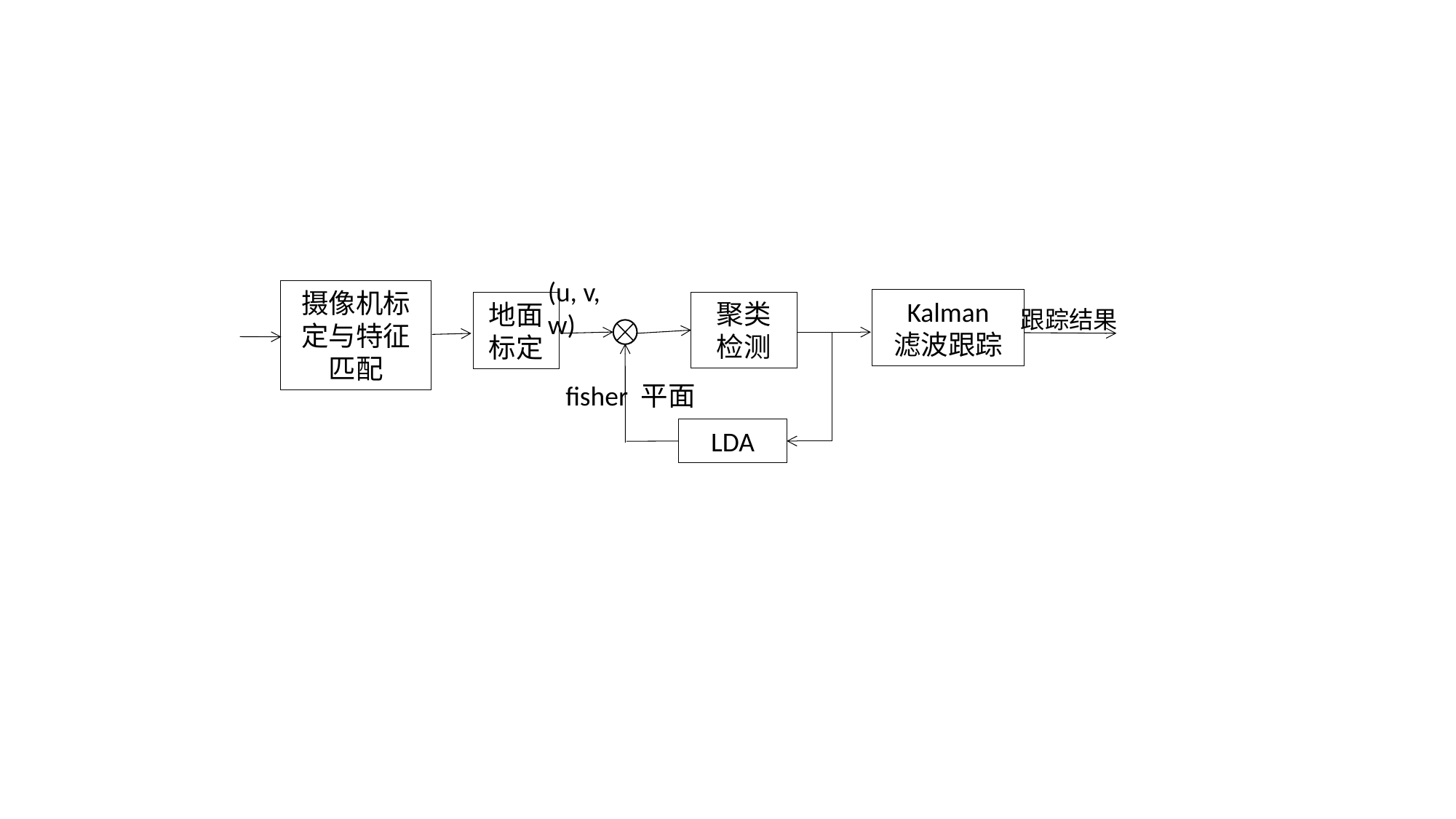

(u, v, w)
摄像机标定与特征匹配
Kalman
滤波跟踪
聚类
检测
地面标定
跟踪结果

fisher 平面
LDA